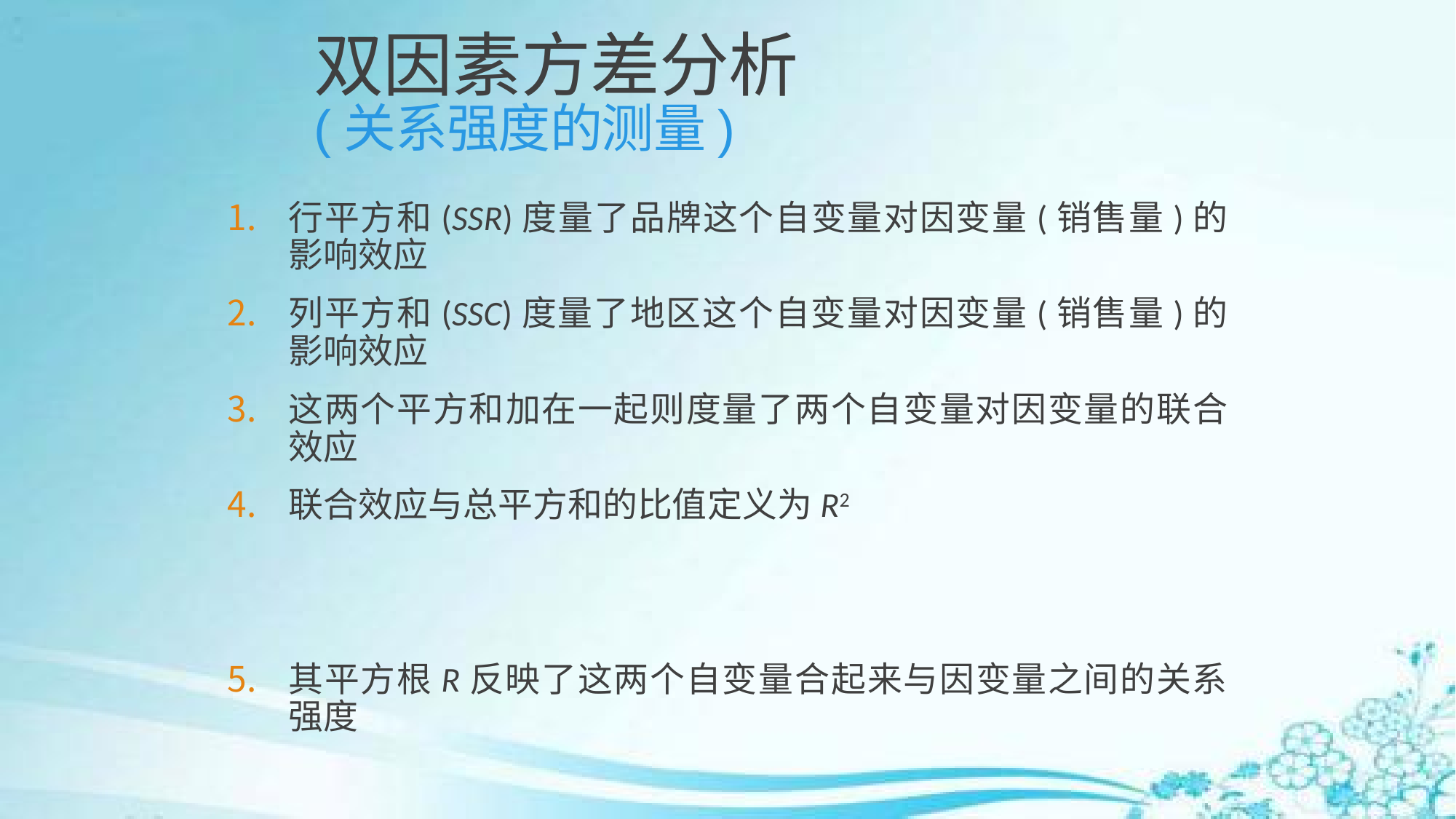

# 双因素方差分析 (关系强度的测量)
行平方和(SSR)度量了品牌这个自变量对因变量(销售量)的影响效应
列平方和(SSC)度量了地区这个自变量对因变量(销售量)的影响效应
这两个平方和加在一起则度量了两个自变量对因变量的联合效应
联合效应与总平方和的比值定义为R2

其平方根R反映了这两个自变量合起来与因变量之间的关系强度